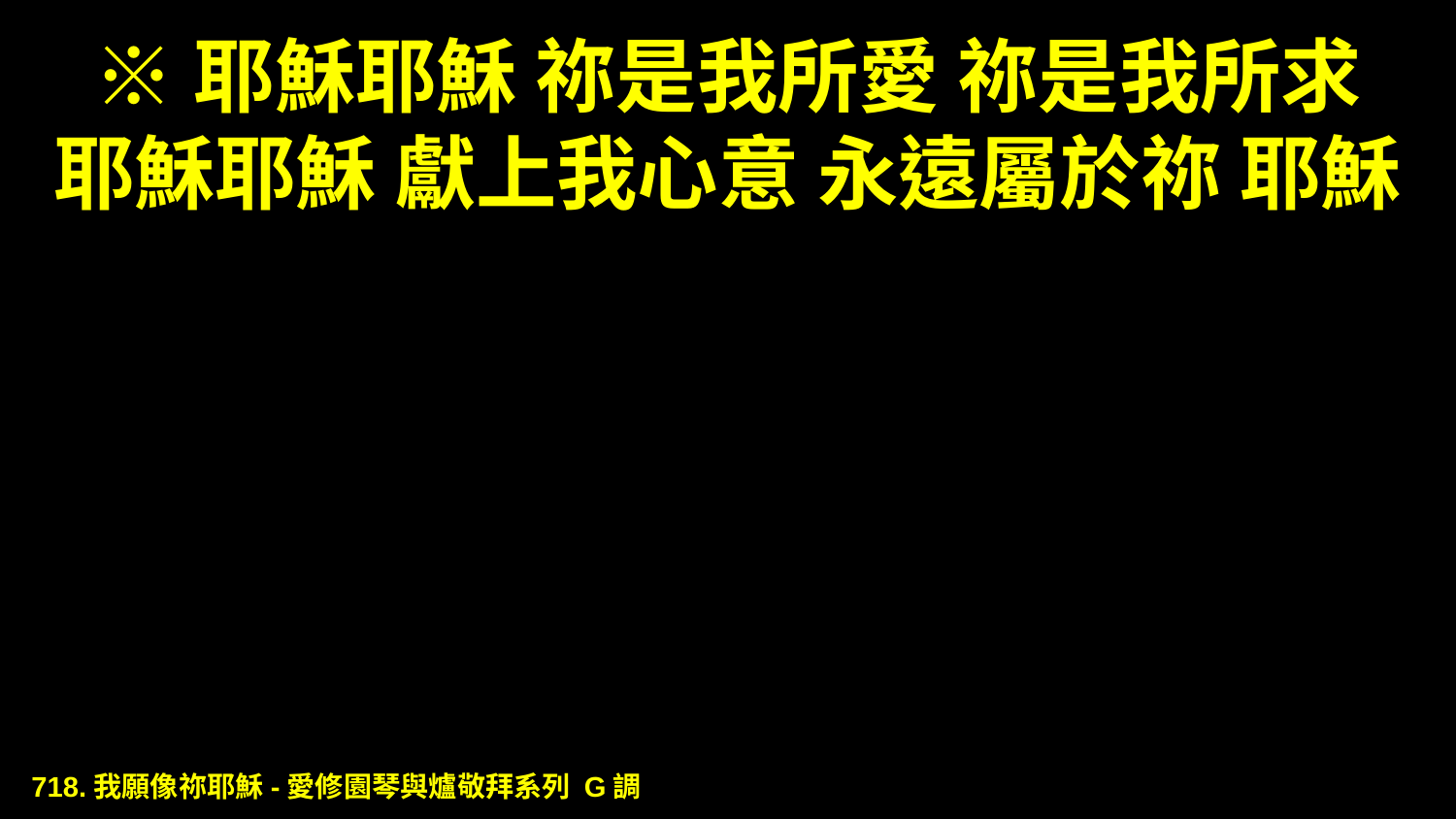

# ※耶穌耶穌 祢是我所愛 祢是我所求 耶穌耶穌 獻上我心意 永遠屬於祢 耶穌
718.我願像祢耶穌-愛修園琴與爐敬拜系列 G調